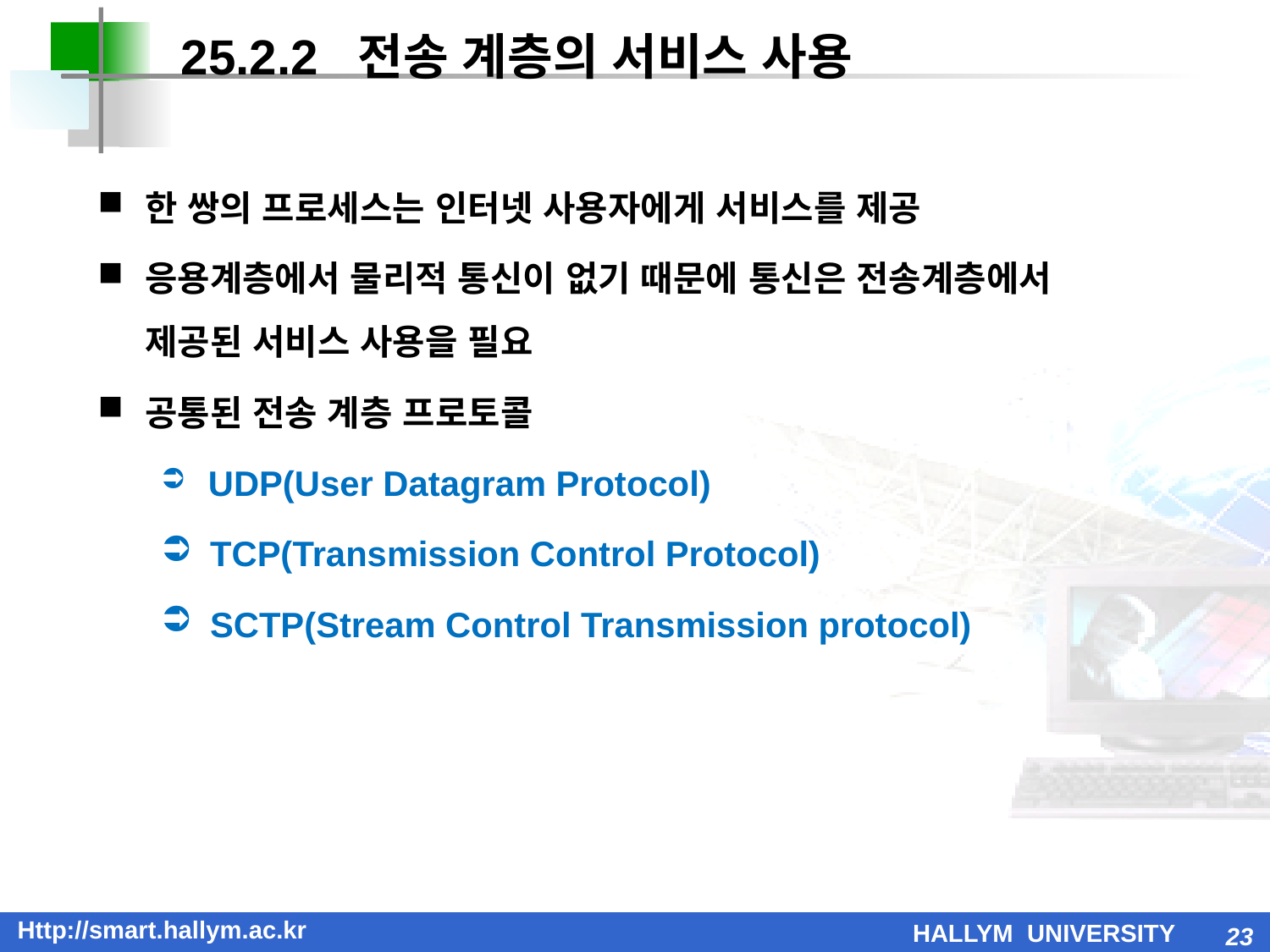

25.2.2  전송 계층의 서비스 사용

한 쌍의 프로세스는 인터넷 사용자에게 서비스를 제공
응용계층에서 물리적 통신이 없기 때문에 통신은 전송계층에서 제공된 서비스 사용을 필요
공통된 전송 계층 프로토콜
 UDP(User Datagram Protocol)
 TCP(Transmission Control Protocol)
 SCTP(Stream Control Transmission protocol)
23